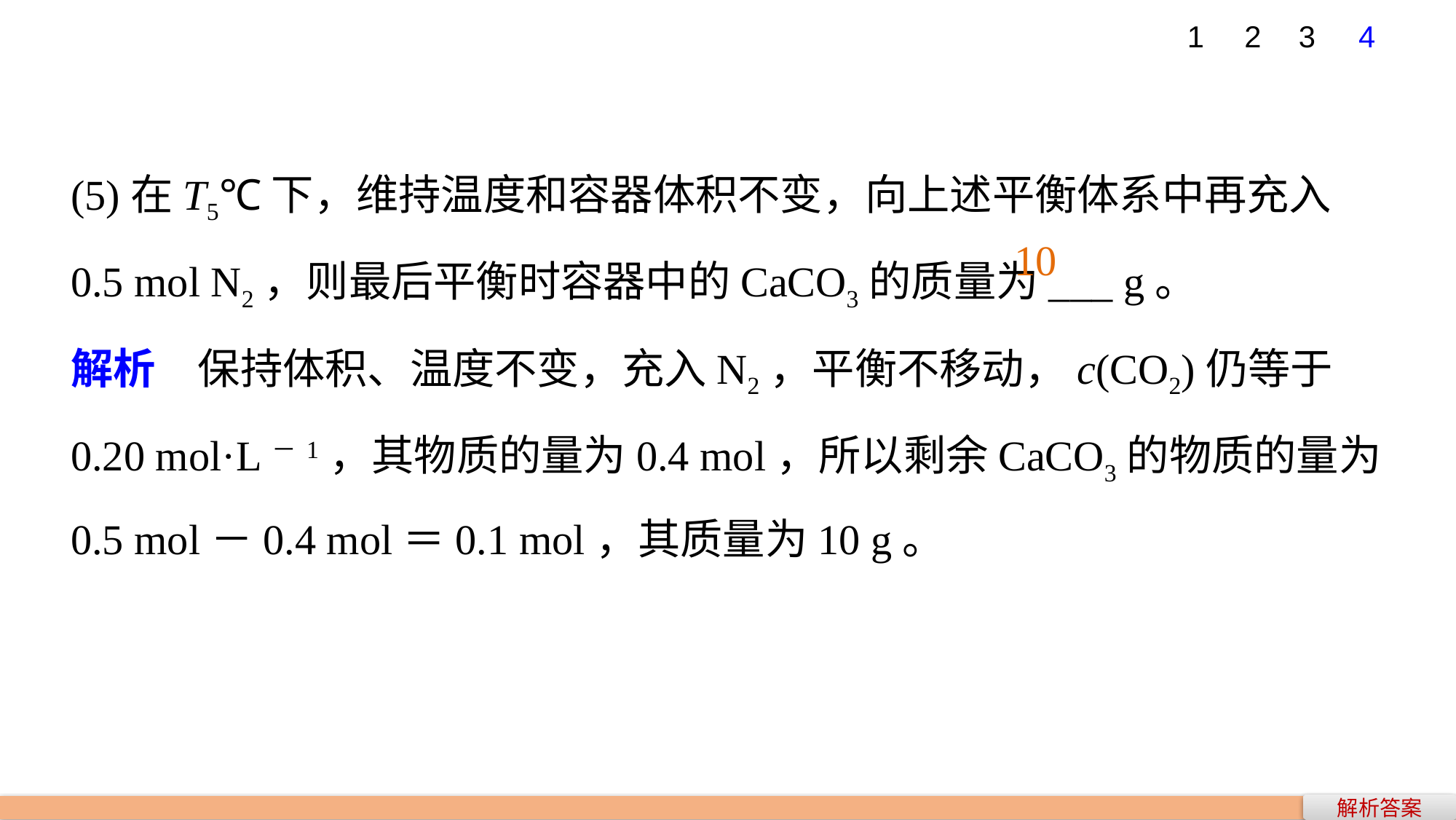

1
2
3
4
(5)在T5℃下，维持温度和容器体积不变，向上述平衡体系中再充入
0.5 mol N2，则最后平衡时容器中的CaCO3的质量为___ g。
解析　保持体积、温度不变，充入N2，平衡不移动，c(CO2)仍等于
0.20 mol·L－1，其物质的量为0.4 mol，所以剩余CaCO3的物质的量为0.5 mol－0.4 mol＝0.1 mol，其质量为10 g。
10
解析答案